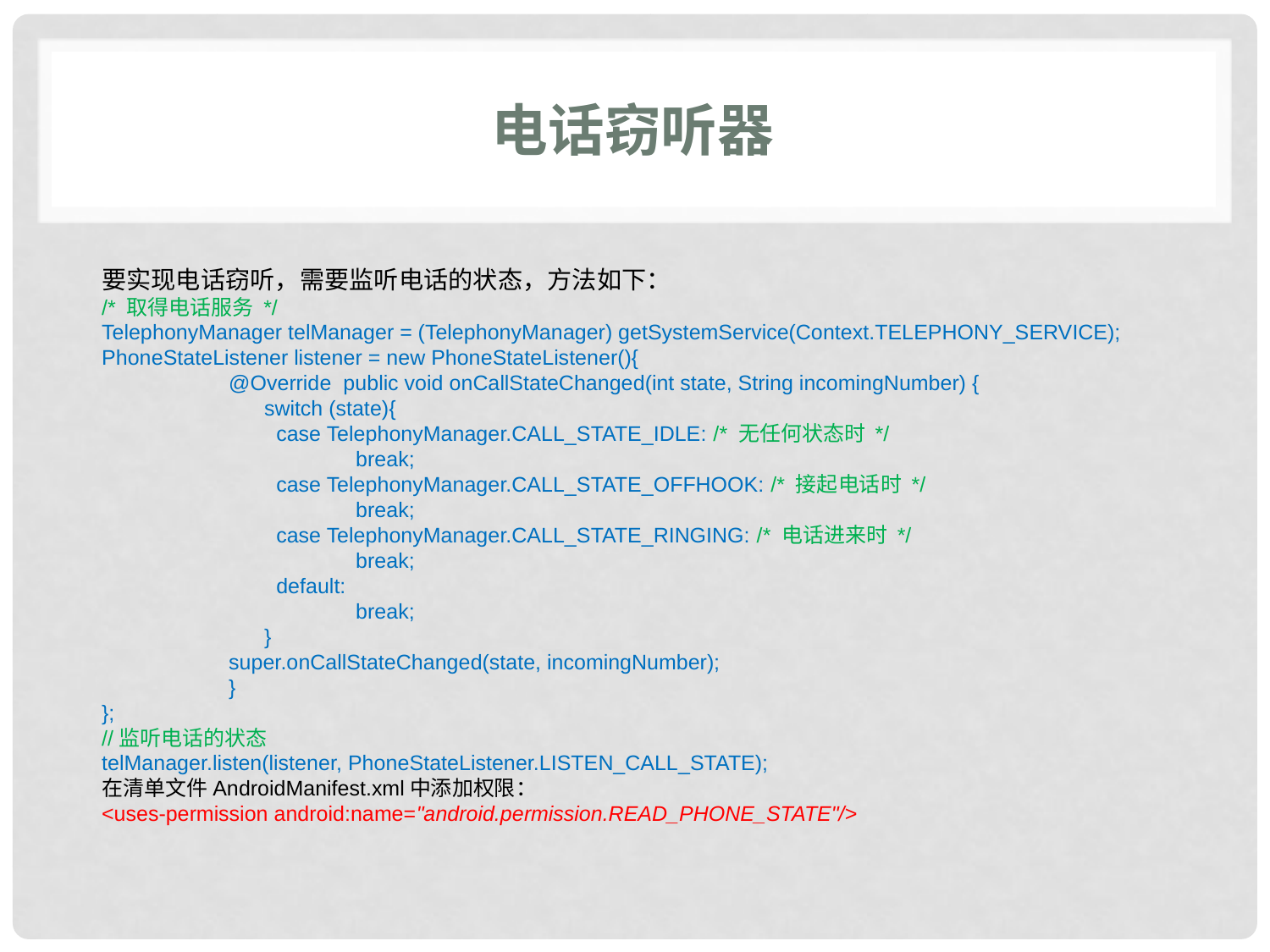

# 电话窃听器
要实现电话窃听，需要监听电话的状态，方法如下：
/* 取得电话服务 */
TelephonyManager telManager = (TelephonyManager) getSystemService(Context.TELEPHONY_SERVICE);
PhoneStateListener listener = new PhoneStateListener(){
	@Override  public void onCallStateChanged(int state, String incomingNumber) {
	      switch (state){
	        case TelephonyManager.CALL_STATE_IDLE: /* 无任何状态时 */
	        	break;
	        case TelephonyManager.CALL_STATE_OFFHOOK: /* 接起电话时 */
	        	break;
	        case TelephonyManager.CALL_STATE_RINGING: /* 电话进来时 */
	        	break;
	        default:
		break;
	      }
	super.onCallStateChanged(state, incomingNumber);
	}
};
//监听电话的状态
telManager.listen(listener, PhoneStateListener.LISTEN_CALL_STATE);
在清单文件AndroidManifest.xml中添加权限：
<uses-permission android:name="android.permission.READ_PHONE_STATE"/>